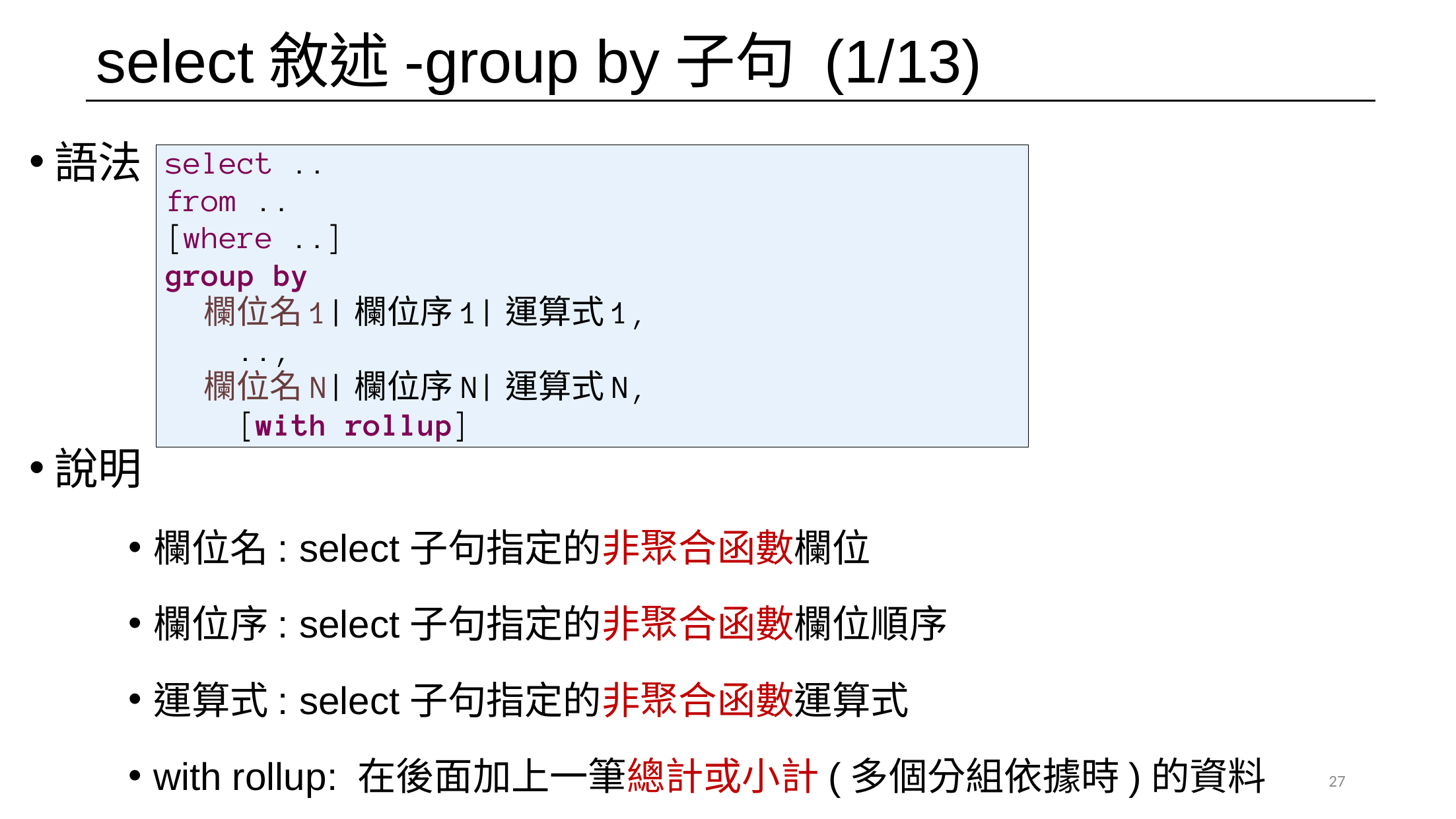

# select敘述-group by子句 (1/13)
語法

說明
欄位名: select子句指定的非聚合函數欄位
欄位序: select子句指定的非聚合函數欄位順序
運算式: select子句指定的非聚合函數運算式
with rollup: 在後面加上一筆總計或小計(多個分組依據時)的資料
select ..
from ..
[where ..]
group by
    欄位名1|欄位序1|運算式1,
    ..,
    欄位名N|欄位序N|運算式N,
    [with rollup]
27